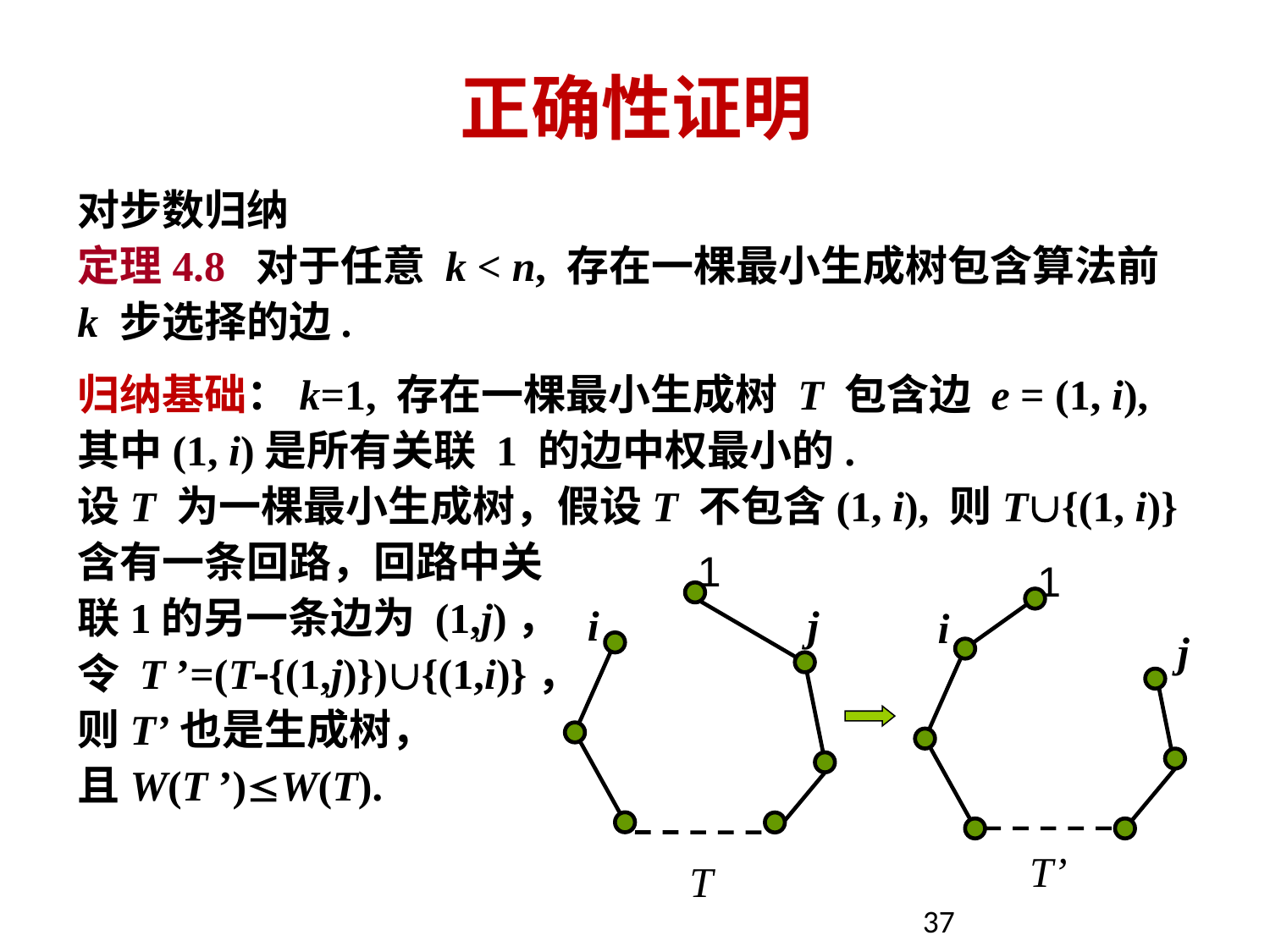

# 正确性证明
对步数归纳
定理4.8  对于任意 k < n, 存在一棵最小生成树包含算法前 k 步选择的边.
归纳基础：k=1, 存在一棵最小生成树 T 包含边 e = (1, i), 其中(1, i)是所有关联 1 的边中权最小的.
设T 为一棵最小生成树，假设T 不包含(1, i), 则T∪{(1, i)}含有一条回路，回路中关
联1的另一条边为 (1,j)，
令 T ’=(T−{(1,j)})∪{(1,i)}，
则T’也是生成树，
且W(T ’)≤W(T).
1

i
j

T
1

i

j
T’

37